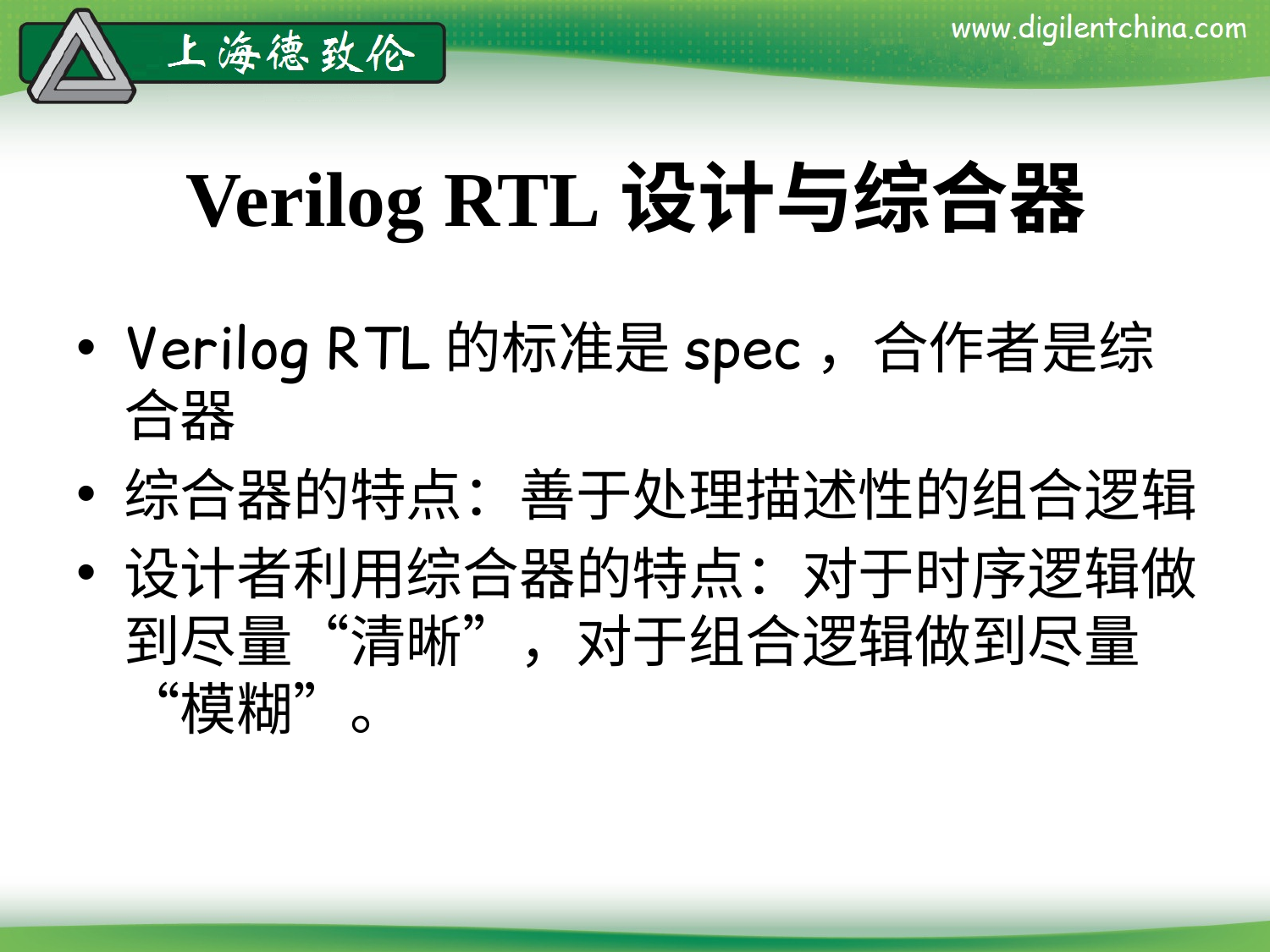

# Verilog RTL设计与综合器
Verilog RTL的标准是spec，合作者是综合器
综合器的特点：善于处理描述性的组合逻辑
设计者利用综合器的特点：对于时序逻辑做到尽量“清晰”，对于组合逻辑做到尽量“模糊”。